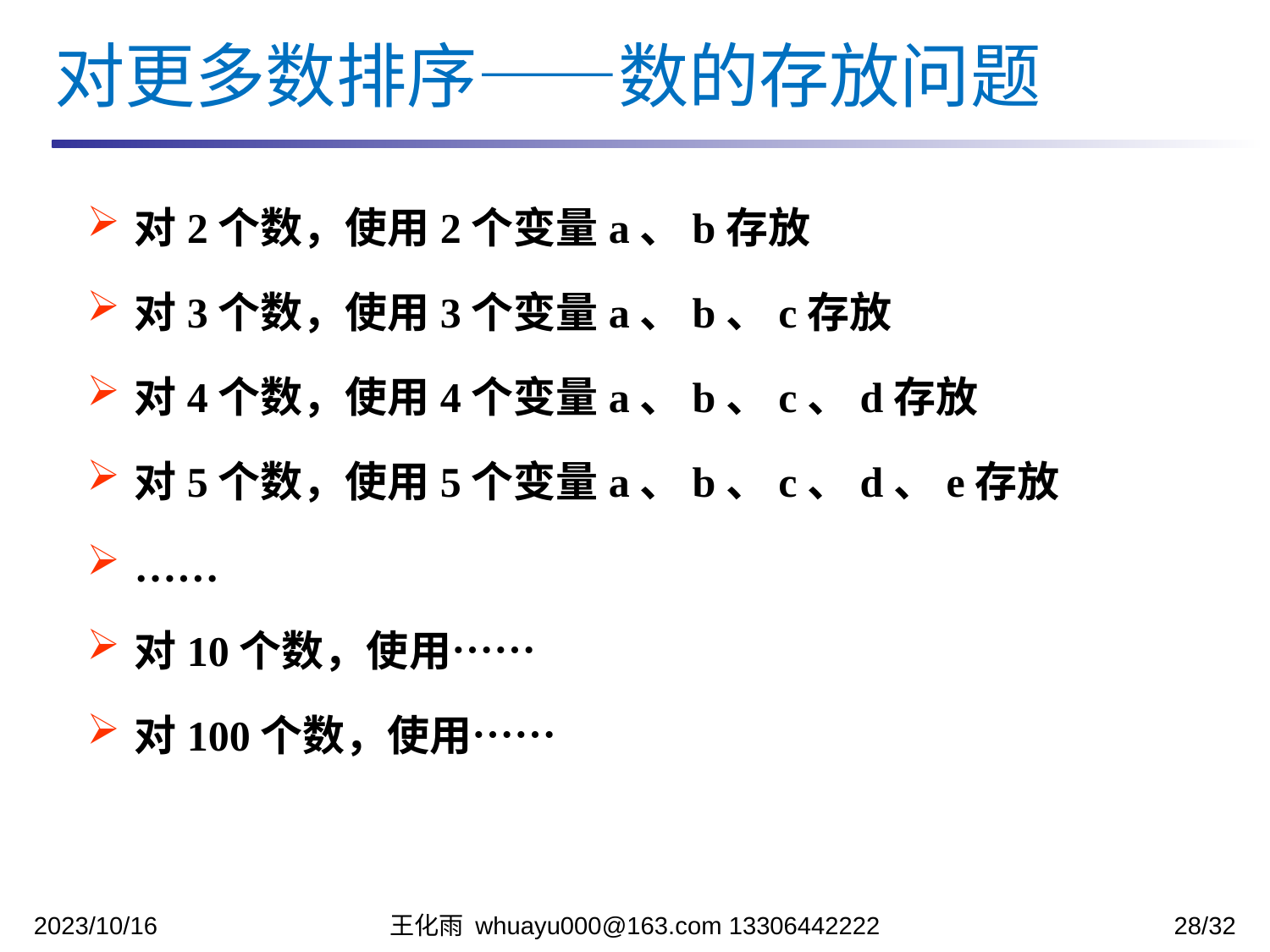

对更多数排序——数的存放问题
对2个数，使用2个变量a、b存放
对3个数，使用3个变量a、b、c存放
对4个数，使用4个变量a、b、c、d存放
对5个数，使用5个变量a、b、c、d、e存放
……
对10个数，使用……
对100个数，使用……
2023/10/16
王化雨 whuayu000@163.com 13306442222
28/32